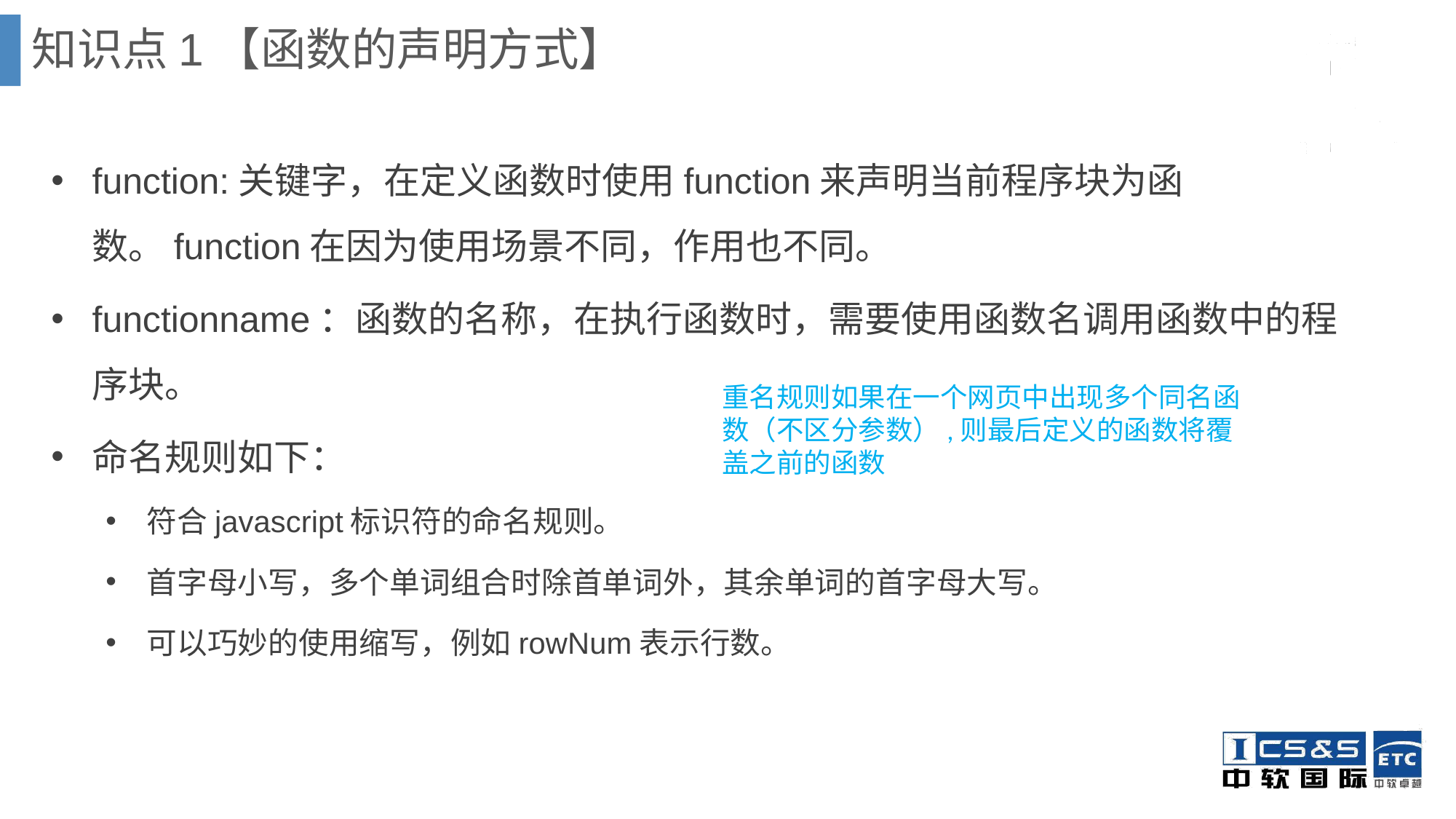

知识点1【函数的声明方式】
function:关键字，在定义函数时使用function来声明当前程序块为函数。function在因为使用场景不同，作用也不同。
functionname：函数的名称，在执行函数时，需要使用函数名调用函数中的程序块。
命名规则如下：
符合javascript标识符的命名规则。
首字母小写，多个单词组合时除首单词外，其余单词的首字母大写。
可以巧妙的使用缩写，例如rowNum表示行数。

重名规则如果在一个网页中出现多个同名函数（不区分参数）,则最后定义的函数将覆盖之前的函数